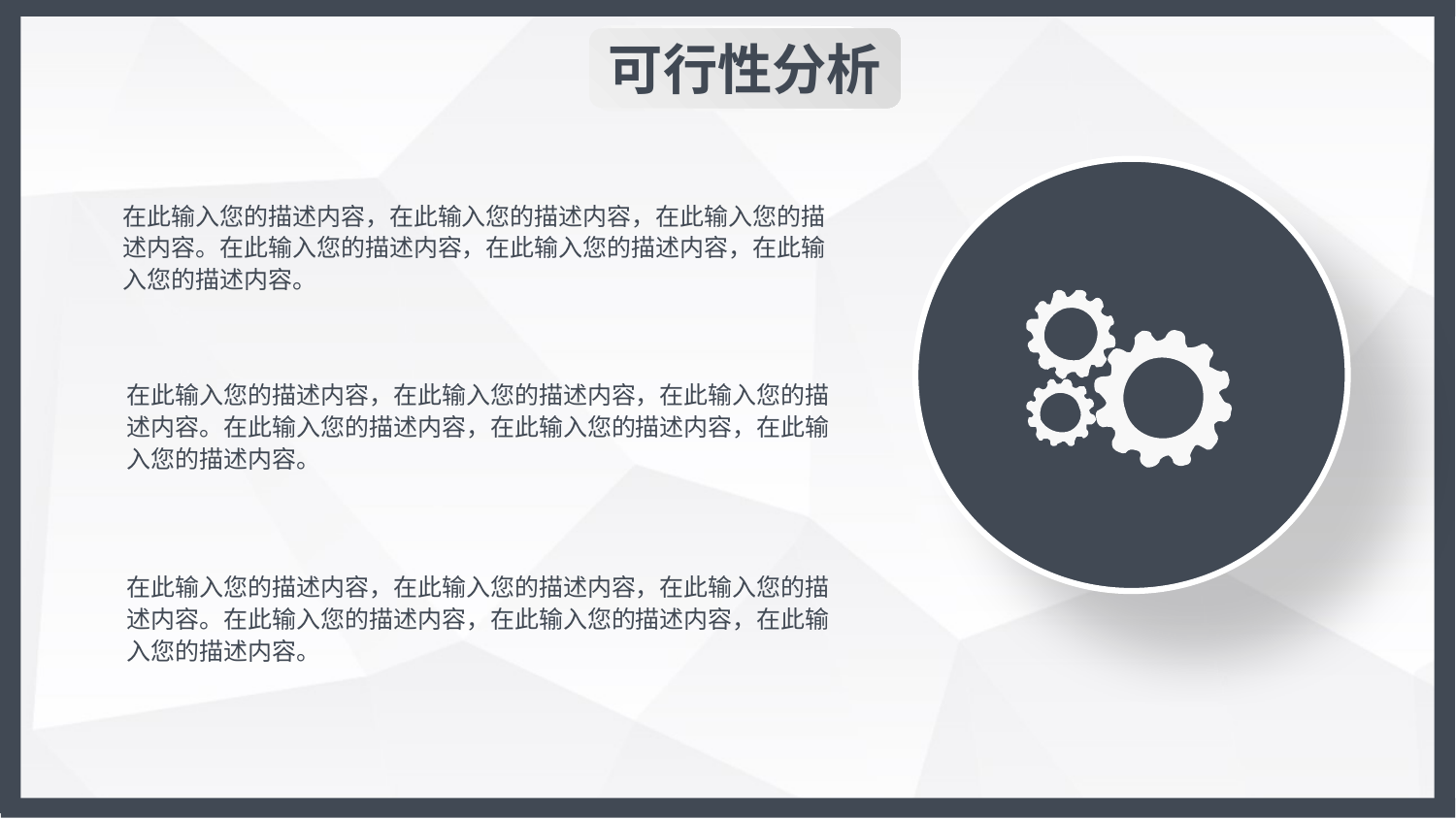

可行性分析

在此输入您的描述内容，在此输入您的描述内容，在此输入您的描述内容。在此输入您的描述内容，在此输入您的描述内容，在此输入您的描述内容。

在此输入您的描述内容，在此输入您的描述内容，在此输入您的描述内容。在此输入您的描述内容，在此输入您的描述内容，在此输入您的描述内容。
在此输入您的描述内容，在此输入您的描述内容，在此输入您的描述内容。在此输入您的描述内容，在此输入您的描述内容，在此输入您的描述内容。